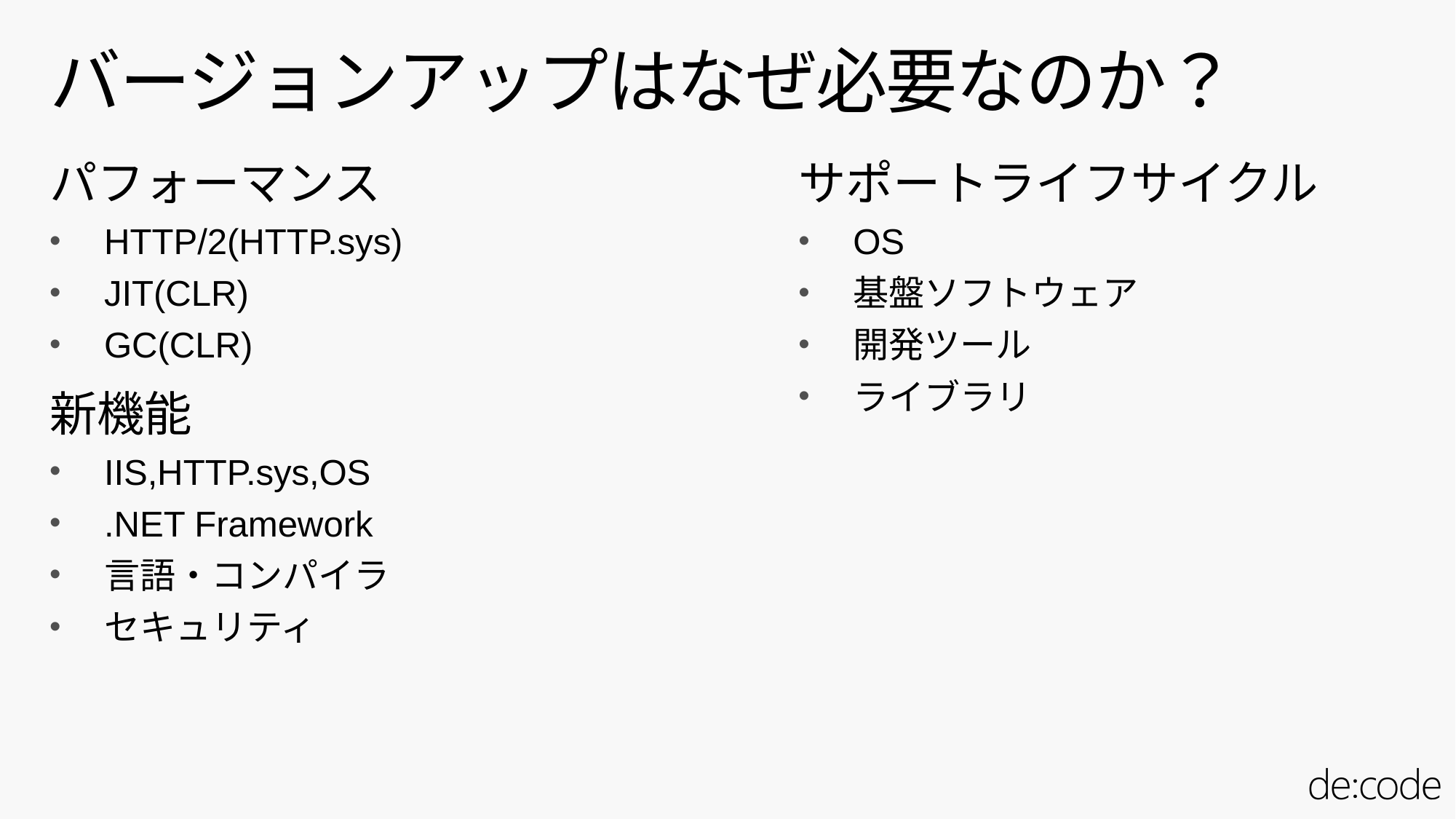

# バージョンアップはなぜ必要なのか？
パフォーマンス
HTTP/2(HTTP.sys)
JIT(CLR)
GC(CLR)
新機能
IIS,HTTP.sys,OS
.NET Framework
言語・コンパイラ
セキュリティ

サポートライフサイクル
OS
基盤ソフトウェア
開発ツール
ライブラリ